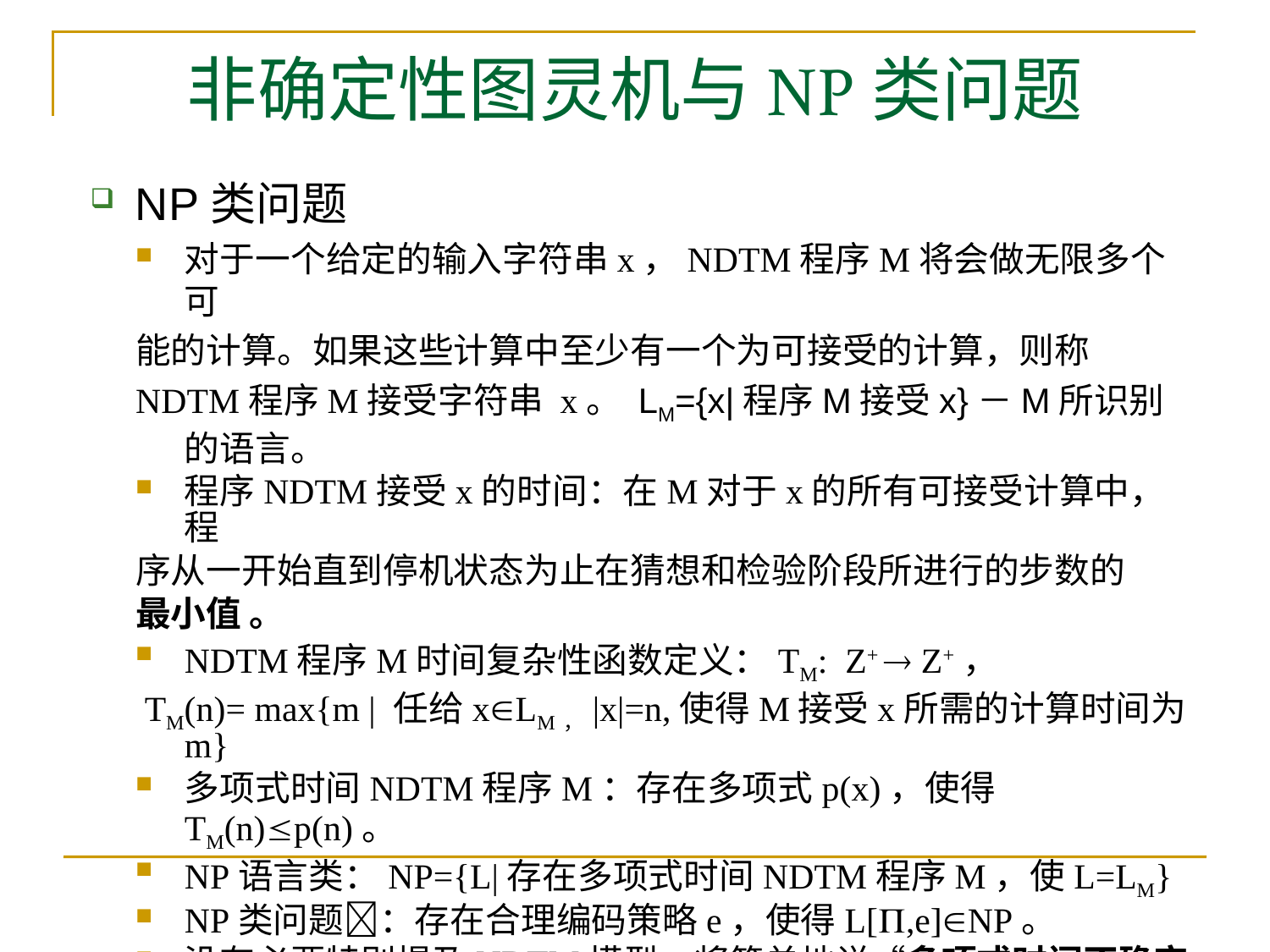

# 非确定性图灵机与NP类问题
NP类问题
对于一个给定的输入字符串x，NDTM程序M将会做无限多个可
能的计算。如果这些计算中至少有一个为可接受的计算，则称
NDTM程序M接受字符串 x。 LM={x|程序M接受x}－M所识别的语言。
程序NDTM接受x的时间：在M对于x的所有可接受计算中，程
序从一开始直到停机状态为止在猜想和检验阶段所进行的步数的
最小值 。
NDTM程序M时间复杂性函数定义：TM:  Z+ → Z+，
 TM(n)= max{m | 任给x∈LM，|x|=n,使得M接受x所需的计算时间为 m}
多项式时间NDTM程序M：存在多项式p(x)，使得TM(n)≤p(n)。
NP语言类：NP={L|存在多项式时间NDTM程序M，使L=LM}
NP类问题Π：存在合理编码策略e，使得L[Π,e]∈NP。
没有必要特别提及NDTM模型，将简单地说“多项式时间不确定算法”，并将NP类语言与所有可用多项式时间不确定算法求解的判定问题等同看待。 NP：非确定性多项式。(Nondeterministic)